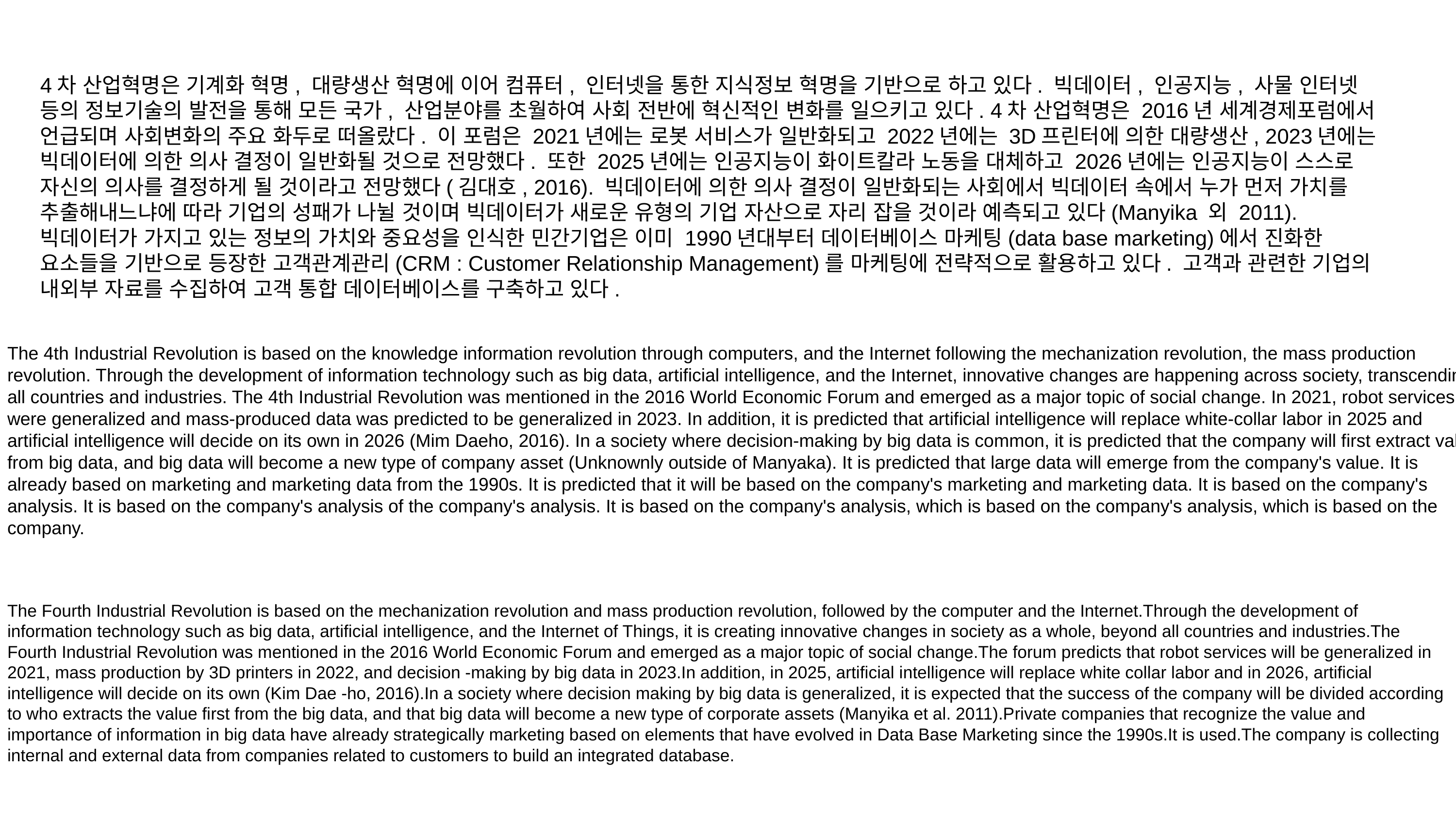

4차 산업혁명은 기계화 혁명, 대량생산 혁명에 이어 컴퓨터, 인터넷을 통한 지식정보 혁명을 기반으로 하고 있다. 빅데이터, 인공지능, 사물 인터넷 등의 정보기술의 발전을 통해 모든 국가, 산업분야를 초월하여 사회 전반에 혁신적인 변화를 일으키고 있다. 4차 산업혁명은 2016년 세계경제포럼에서 언급되며 사회변화의 주요 화두로 떠올랐다. 이 포럼은 2021년에는 로봇 서비스가 일반화되고 2022년에는 3D프린터에 의한 대량생산, 2023년에는 빅데이터에 의한 의사 결정이 일반화될 것으로 전망했다. 또한 2025년에는 인공지능이 화이트칼라 노동을 대체하고 2026년에는 인공지능이 스스로 자신의 의사를 결정하게 될 것이라고 전망했다(김대호, 2016). 빅데이터에 의한 의사 결정이 일반화되는 사회에서 빅데이터 속에서 누가 먼저 가치를 추출해내느냐에 따라 기업의 성패가 나뉠 것이며 빅데이터가 새로운 유형의 기업 자산으로 자리 잡을 것이라 예측되고 있다(Manyika 외 2011). 빅데이터가 가지고 있는 정보의 가치와 중요성을 인식한 민간기업은 이미 1990년대부터 데이터베이스 마케팅(data base marketing)에서 진화한 요소들을 기반으로 등장한 고객관계관리(CRM : Customer Relationship Management)를 마케팅에 전략적으로 활용하고 있다. 고객과 관련한 기업의 내외부 자료를 수집하여 고객 통합 데이터베이스를 구축하고 있다.
The 4th Industrial Revolution is based on the knowledge information revolution through computers, and the Internet following the mechanization revolution, the mass production revolution. Through the development of information technology such as big data, artificial intelligence, and the Internet, innovative changes are happening across society, transcending all countries and industries. The 4th Industrial Revolution was mentioned in the 2016 World Economic Forum and emerged as a major topic of social change. In 2021, robot services were generalized and mass-produced data was predicted to be generalized in 2023. In addition, it is predicted that artificial intelligence will replace white-collar labor in 2025 and artificial intelligence will decide on its own in 2026 (Mim Daeho, 2016). In a society where decision-making by big data is common, it is predicted that the company will first extract value from big data, and big data will become a new type of company asset (Unknownly outside of Manyaka). It is predicted that large data will emerge from the company's value. It is already based on marketing and marketing data from the 1990s. It is predicted that it will be based on the company's marketing and marketing data. It is based on the company's analysis. It is based on the company's analysis of the company's analysis. It is based on the company's analysis, which is based on the company's analysis, which is based on the company.
The Fourth Industrial Revolution is based on the mechanization revolution and mass production revolution, followed by the computer and the Internet.Through the development of information technology such as big data, artificial intelligence, and the Internet of Things, it is creating innovative changes in society as a whole, beyond all countries and industries.The Fourth Industrial Revolution was mentioned in the 2016 World Economic Forum and emerged as a major topic of social change.The forum predicts that robot services will be generalized in 2021, mass production by 3D printers in 2022, and decision -making by big data in 2023.In addition, in 2025, artificial intelligence will replace white collar labor and in 2026, artificial intelligence will decide on its own (Kim Dae -ho, 2016).In a society where decision making by big data is generalized, it is expected that the success of the company will be divided according to who extracts the value first from the big data, and that big data will become a new type of corporate assets (Manyika et al. 2011).Private companies that recognize the value and importance of information in big data have already strategically marketing based on elements that have evolved in Data Base Marketing since the 1990s.It is used.The company is collecting internal and external data from companies related to customers to build an integrated database.